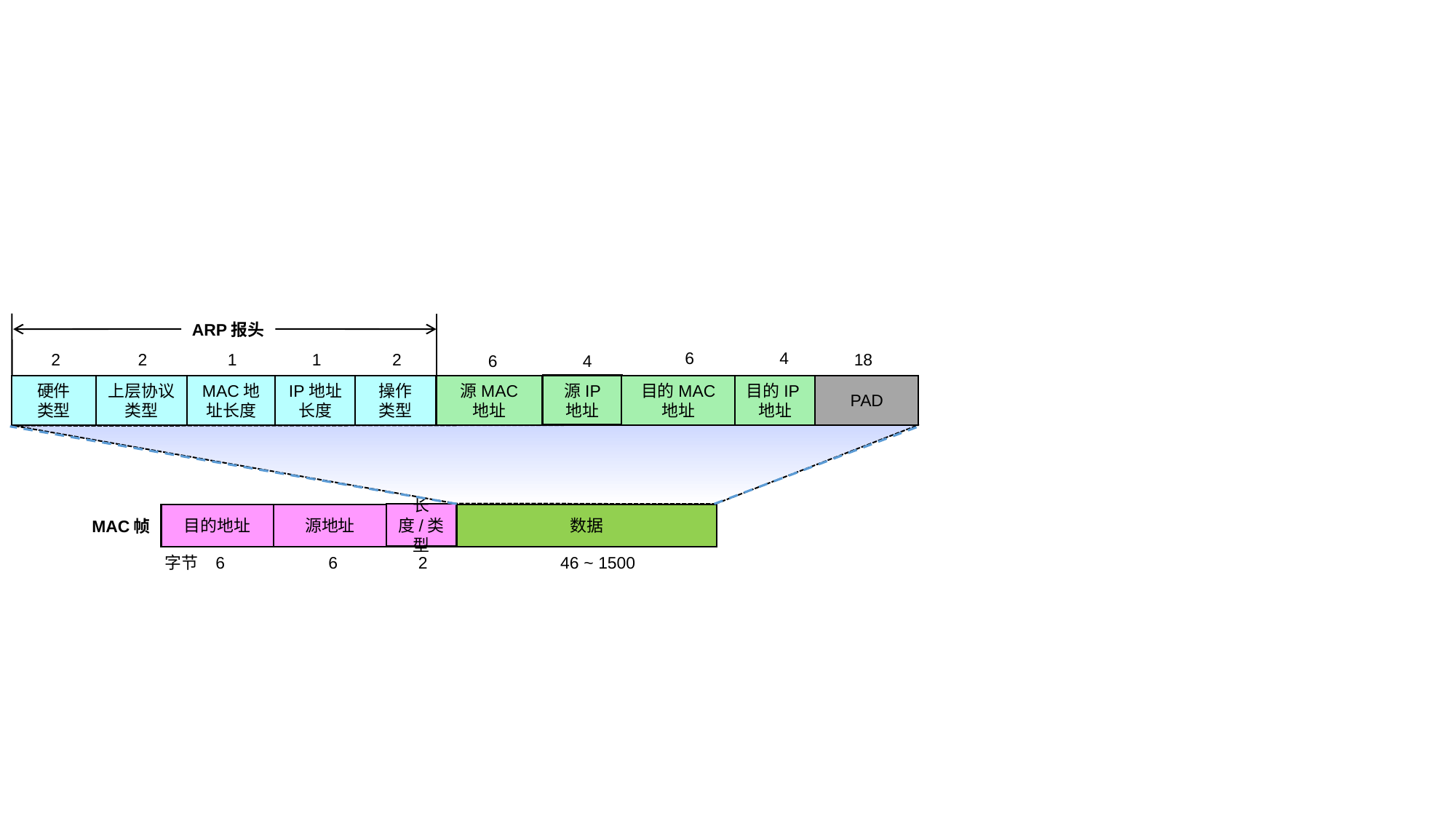

ARP报头
6
4
1
18
2
2
1
2
6
4
源IP
地址
MAC地址长度
IP地址长度
操作
类型
源MAC
地址
PAD
硬件
类型

上层协议类型
目的MAC
地址
目的IP地址
长度/类型
数据
目的地址

源地址
MAC帧
6
字节
6
2
46 ~ 1500